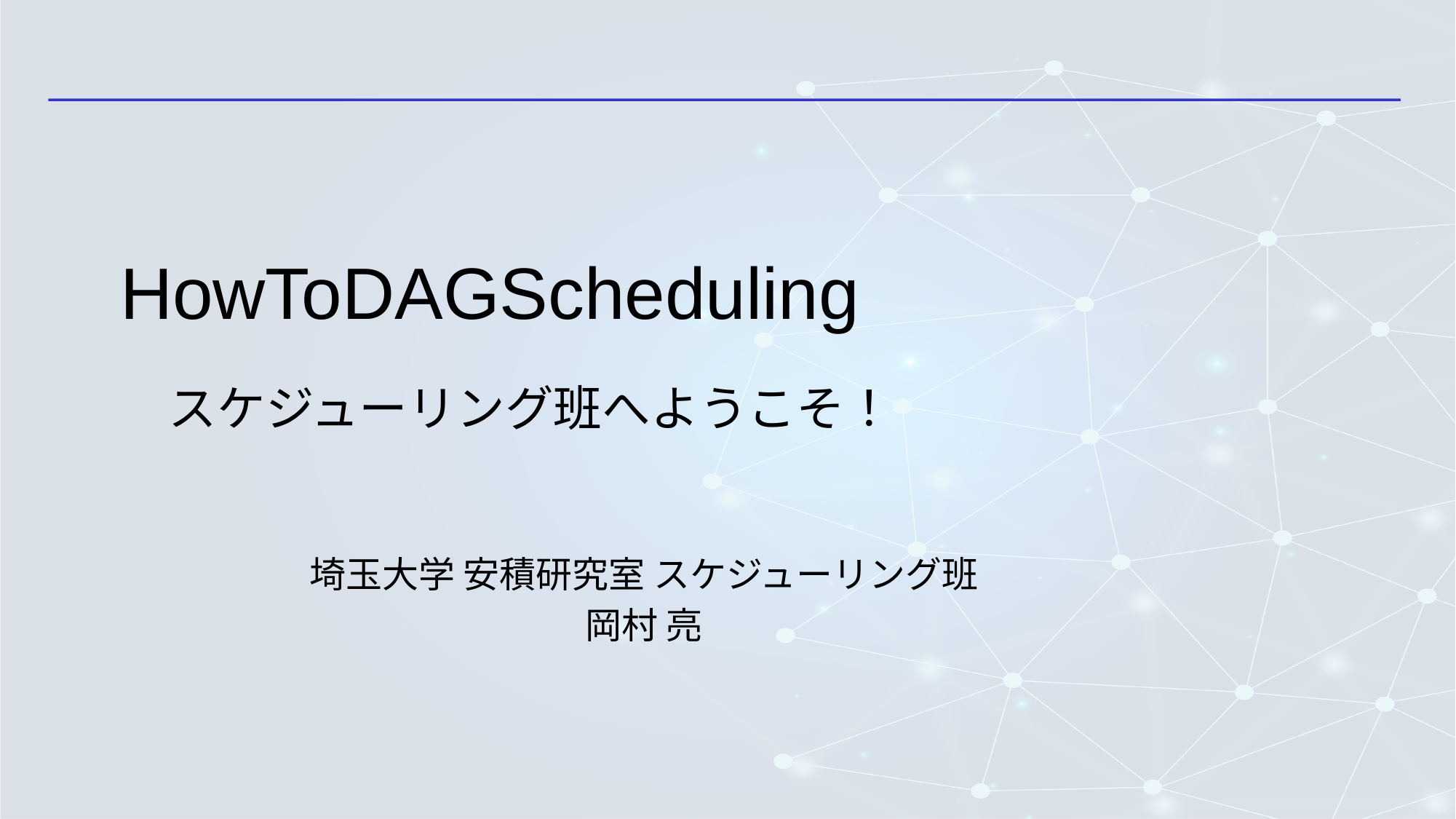

# HowToDAGScheduling 　スケジューリング班へようこそ！
埼玉大学 安積研究室 スケジューリング班
岡村 亮